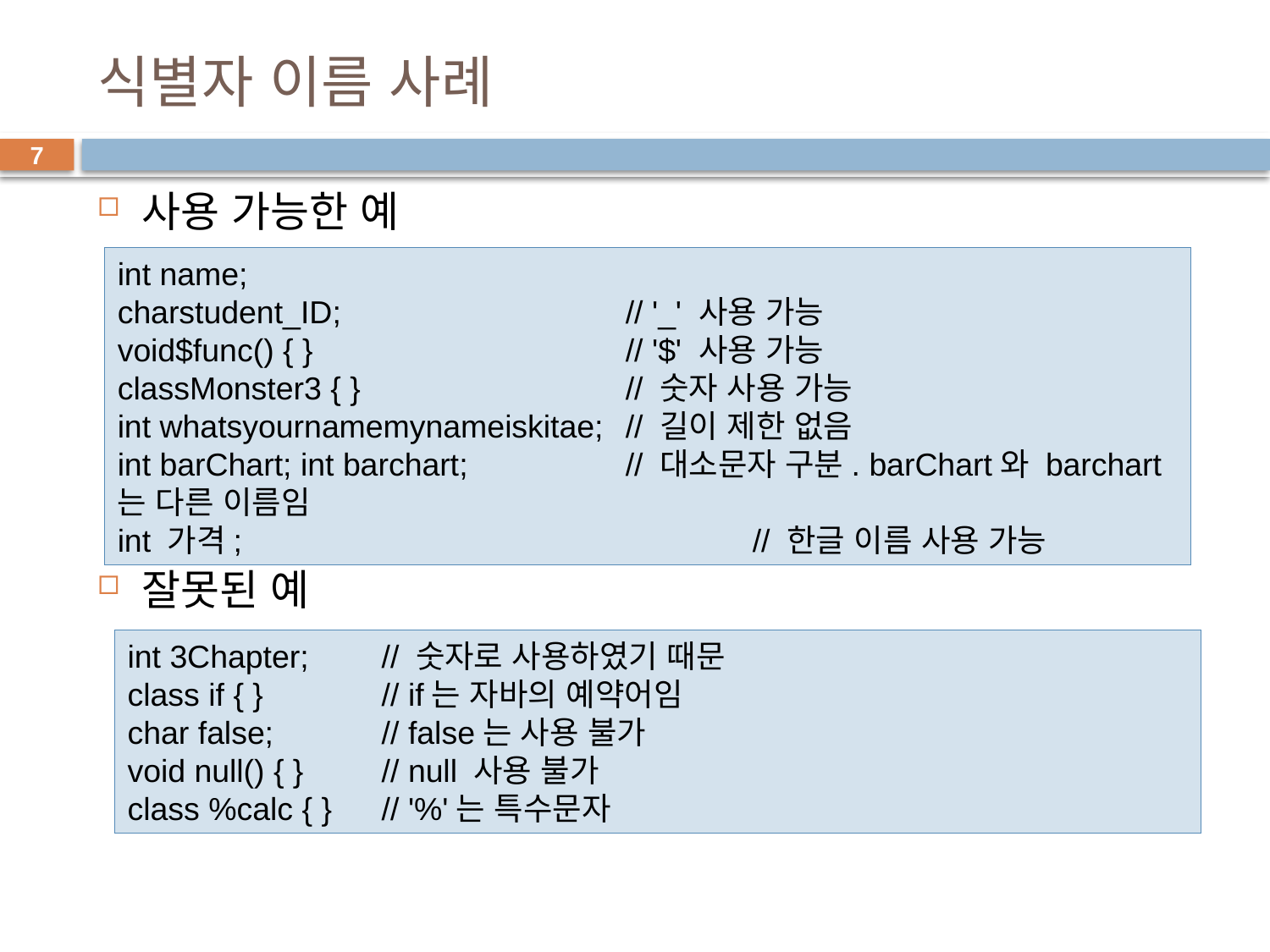

# 식별자 이름 사례
7
사용 가능한 예

잘못된 예
int name;
charstudent_ID;			// '_' 사용 가능
void$func() { }			// '$' 사용 가능
classMonster3 { } 			// 숫자 사용 가능
int whatsyournamemynameiskitae; 	// 길이 제한 없음
int barChart; int barchart; 		// 대소문자 구분. barChart와 barchart는 다른 이름임
int 가격; 				// 한글 이름 사용 가능
int 3Chapter; 	// 숫자로 사용하였기 때문
class if { } 	// if는 자바의 예약어임
char false; 	// false는 사용 불가
void null() { } 	// null 사용 불가
class %calc { } 	// '%'는 특수문자